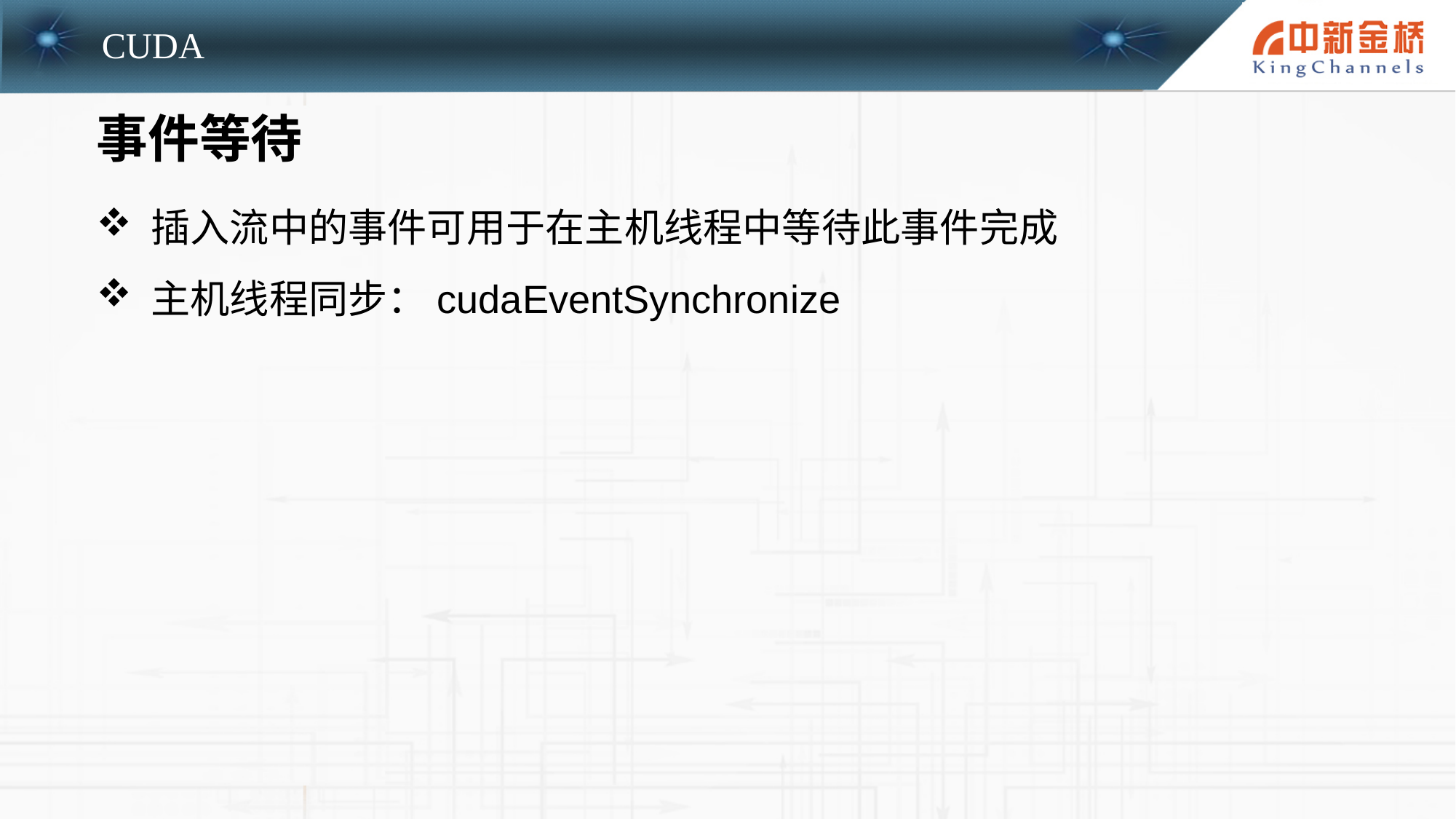

事件等待
插入流中的事件可用于在主机线程中等待此事件完成
主机线程同步：cudaEventSynchronize